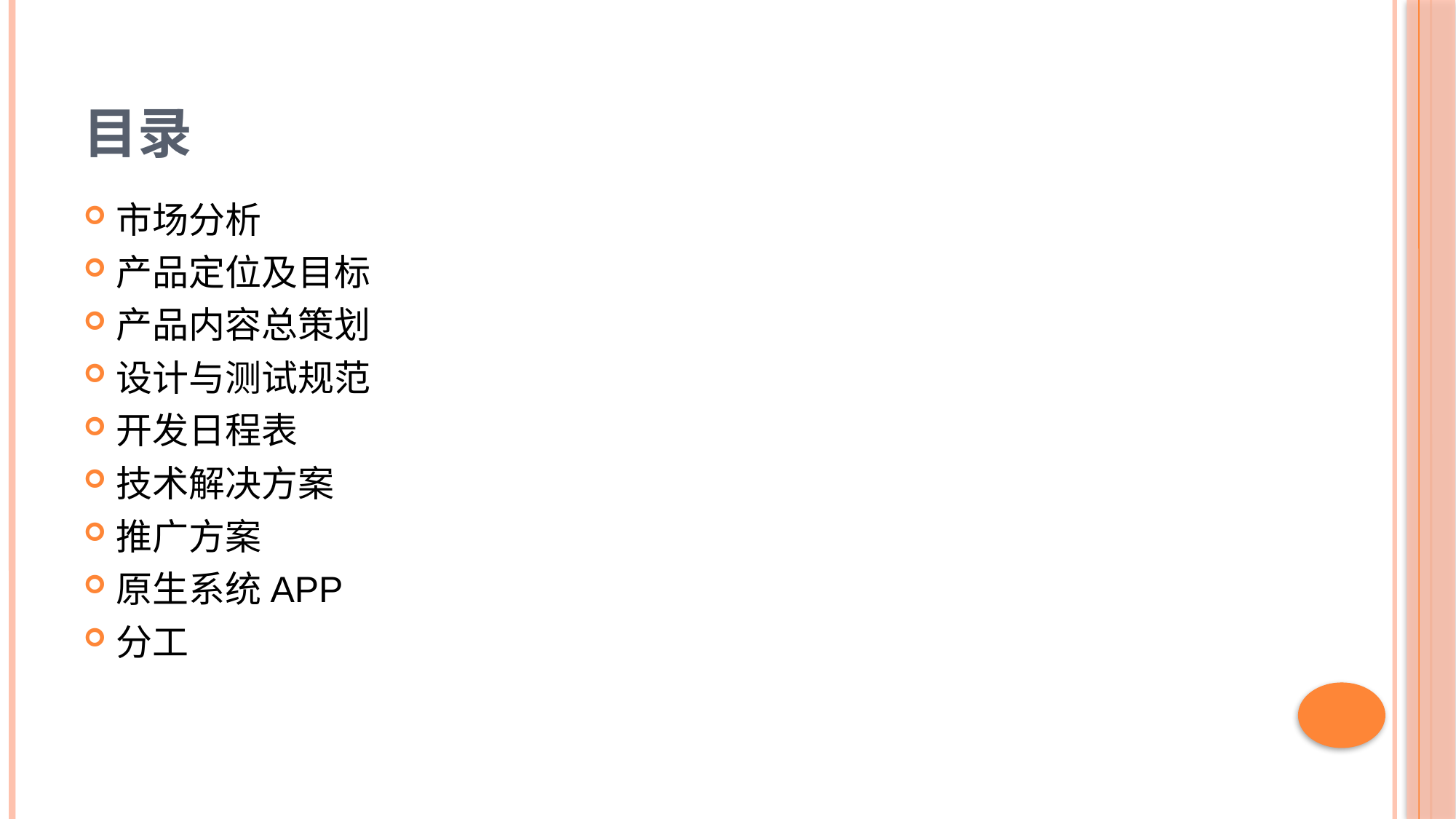

# 目录
市场分析
产品定位及目标
产品内容总策划
设计与测试规范
开发日程表
技术解决方案
推广方案
原生系统APP
分工